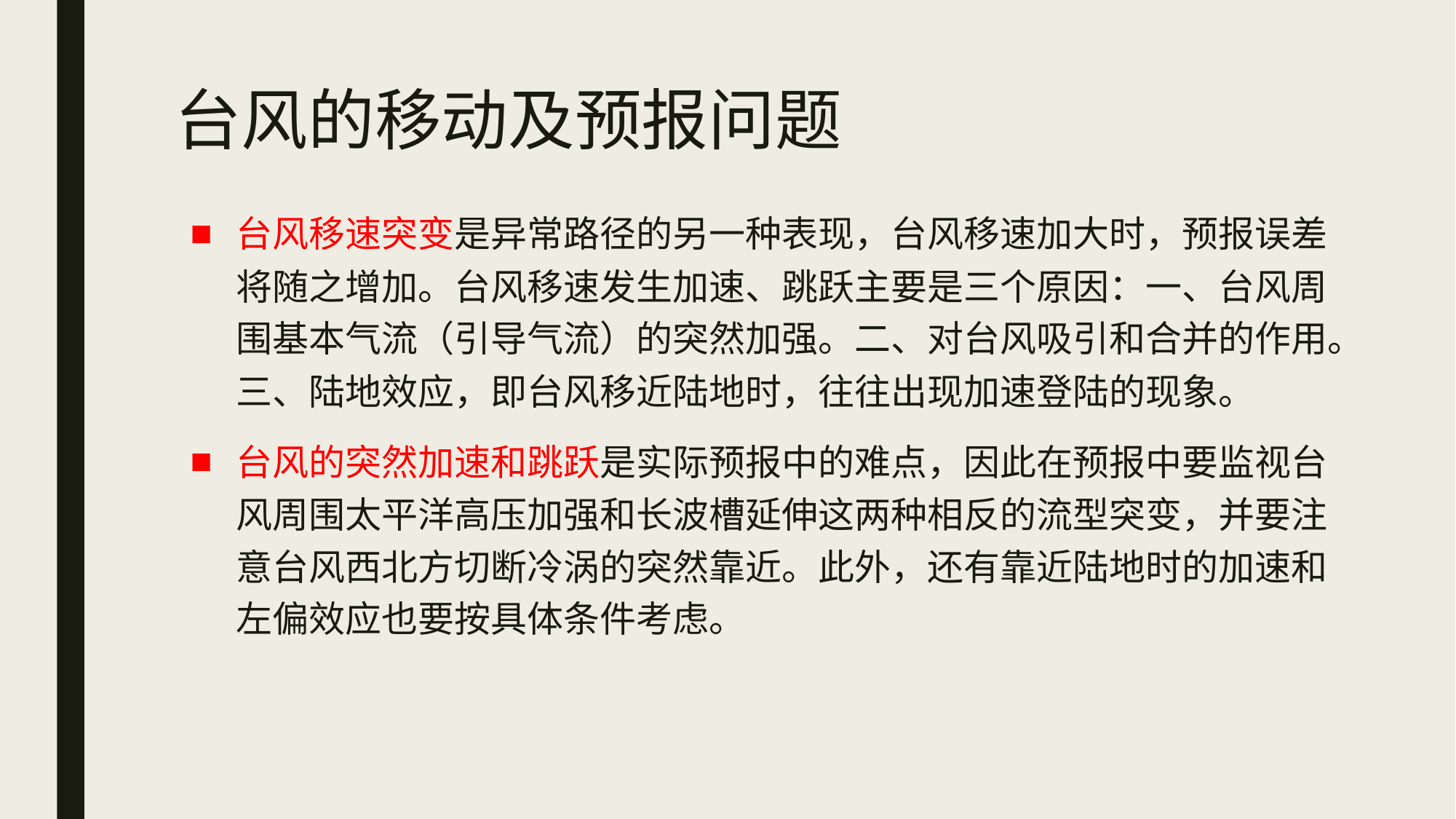

# 台风的移动及预报问题
台风移速突变是异常路径的另一种表现，台风移速加大时，预报误差将随之增加。台风移速发生加速、跳跃主要是三个原因：一、台风周围基本气流（引导气流）的突然加强。二、对台风吸引和合并的作用。三、陆地效应，即台风移近陆地时，往往出现加速登陆的现象。
台风的突然加速和跳跃是实际预报中的难点，因此在预报中要监视台风周围太平洋高压加强和长波槽延伸这两种相反的流型突变，并要注意台风西北方切断冷涡的突然靠近。此外，还有靠近陆地时的加速和左偏效应也要按具体条件考虑。